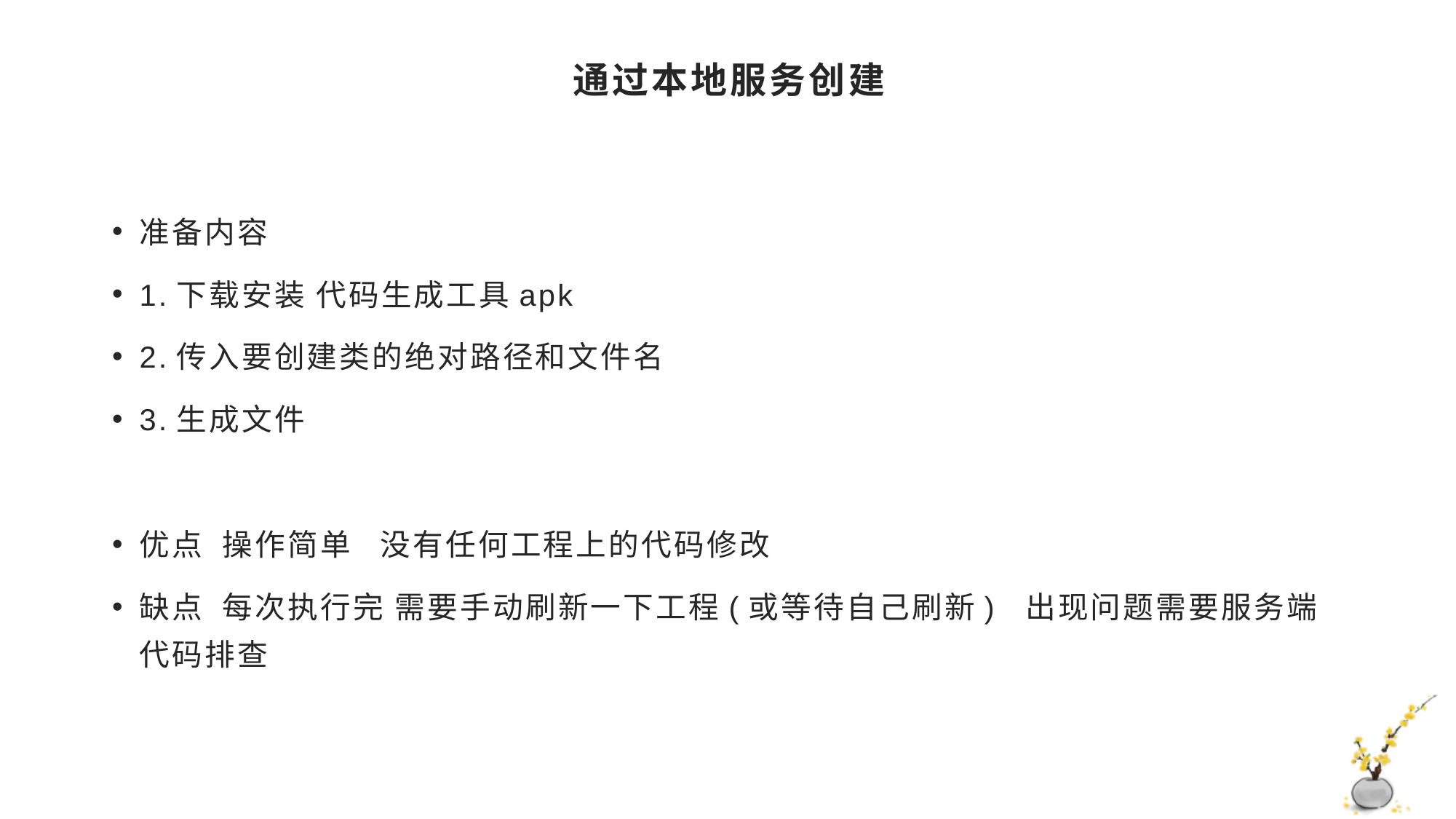

# 通过本地服务创建
准备内容
1.下载安装 代码生成工具apk
2.传入要创建类的绝对路径和文件名
3.生成文件

优点  操作简单   没有任何工程上的代码修改
缺点  每次执行完 需要手动刷新一下工程(或等待自己刷新)  出现问题需要服务端代码排查